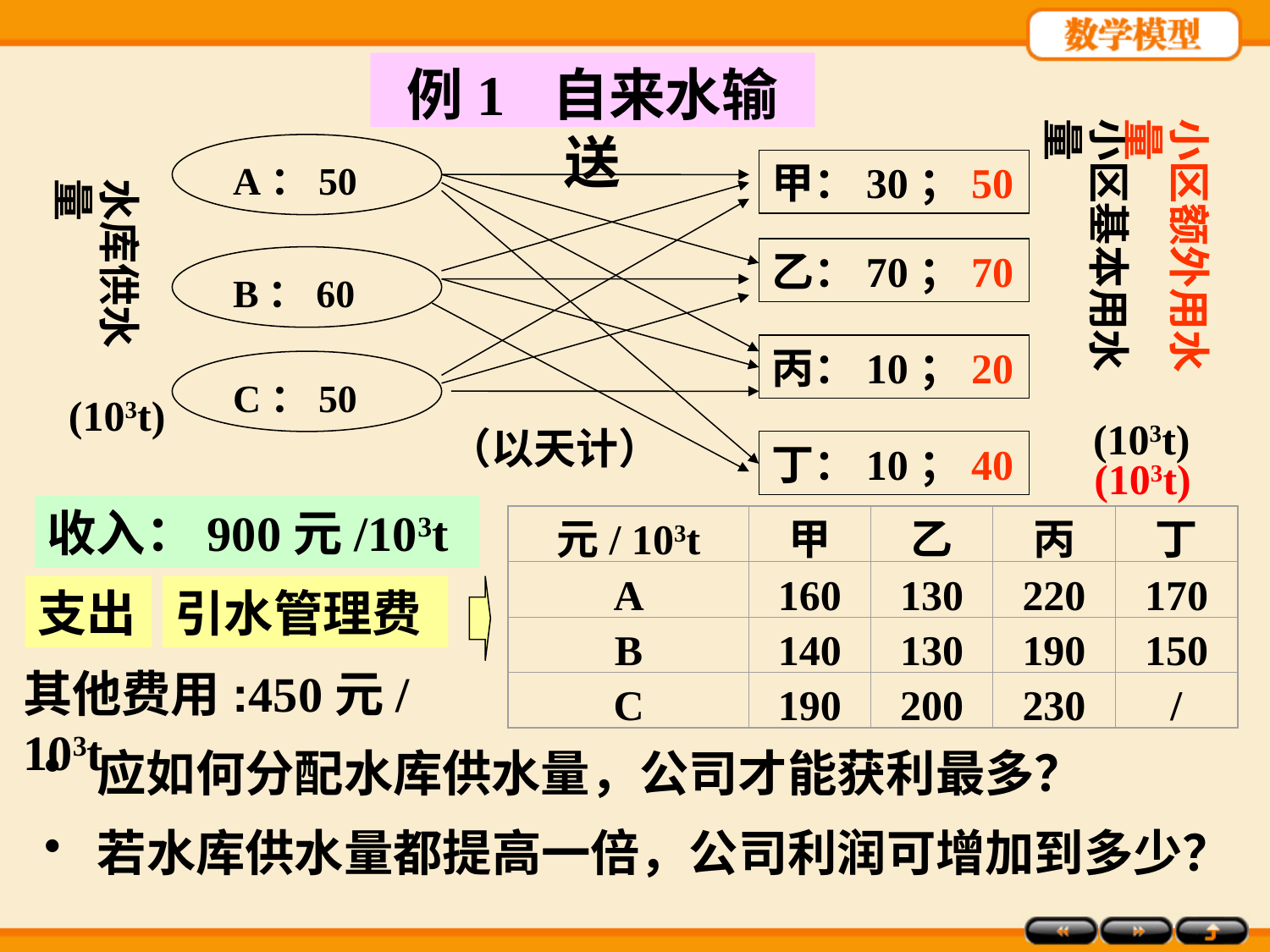

例1 自来水输送
小区基本用水量
小区额外用水量

A：50
甲：30；50
水库供水量

乙：70；70

B：60

丙：10；20

C：50
(103t)

(103t)
（以天计）
丁：10；40
(103t)
收入：900元/103t

元/ 103t

甲

乙

丙

丁

A

160

130

220

170

B

140

130

190

150

C

190

200

230

/

支出
引水管理费

其他费用:450元/ 103t
 应如何分配水库供水量，公司才能获利最多？
 若水库供水量都提高一倍，公司利润可增加到多少？